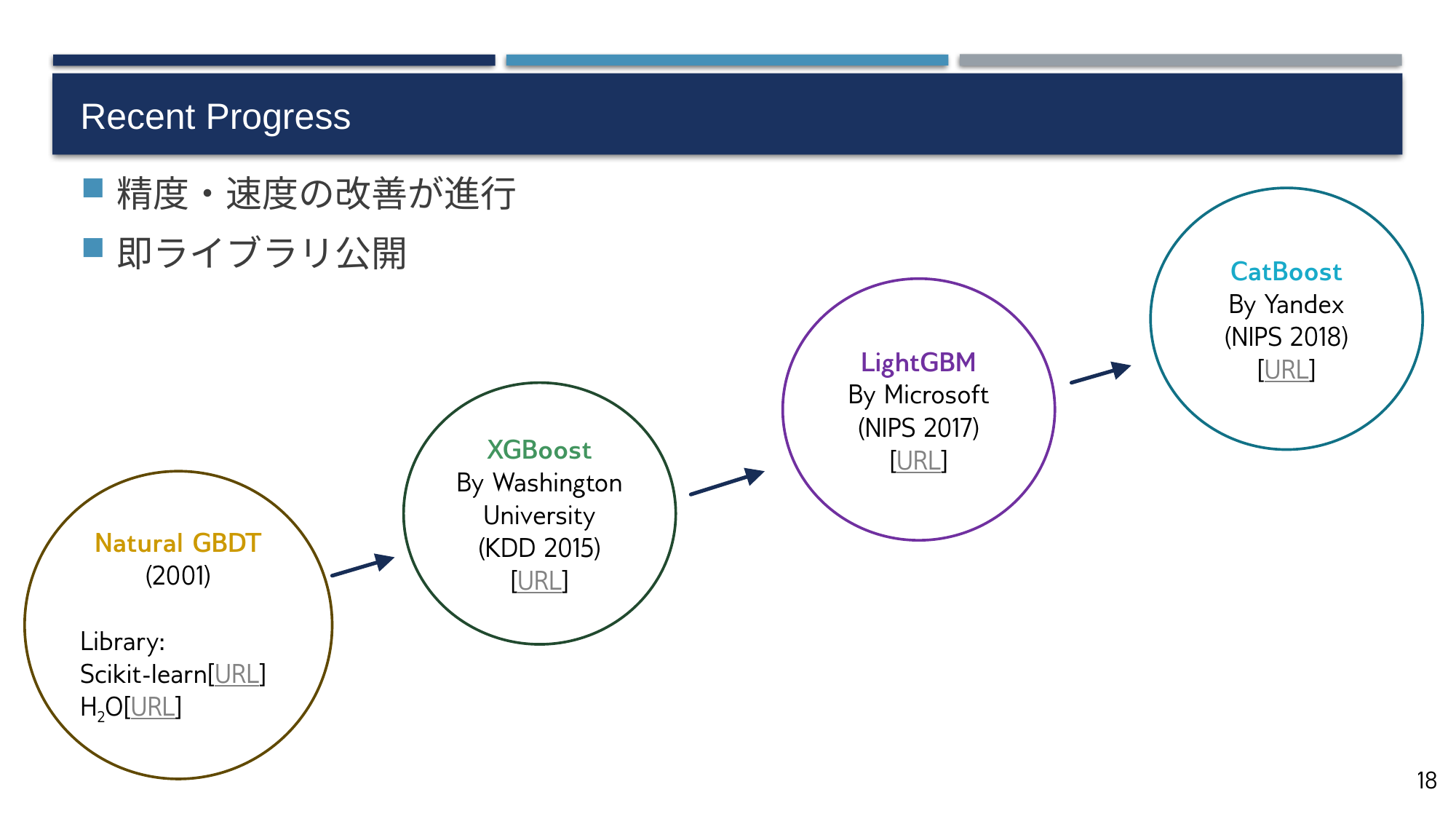

# Recent Progress
精度・速度の改善が進行
即ライブラリ公開
CatBoost
By Yandex
(NIPS 2018)
[URL]
LightGBM
By Microsoft
(NIPS 2017)
[URL]
XGBoost
By Washington University
(KDD 2015)
[URL]
Natural GBDT
(2001)

Library:
Scikit-learn[URL]
H2O[URL]
18